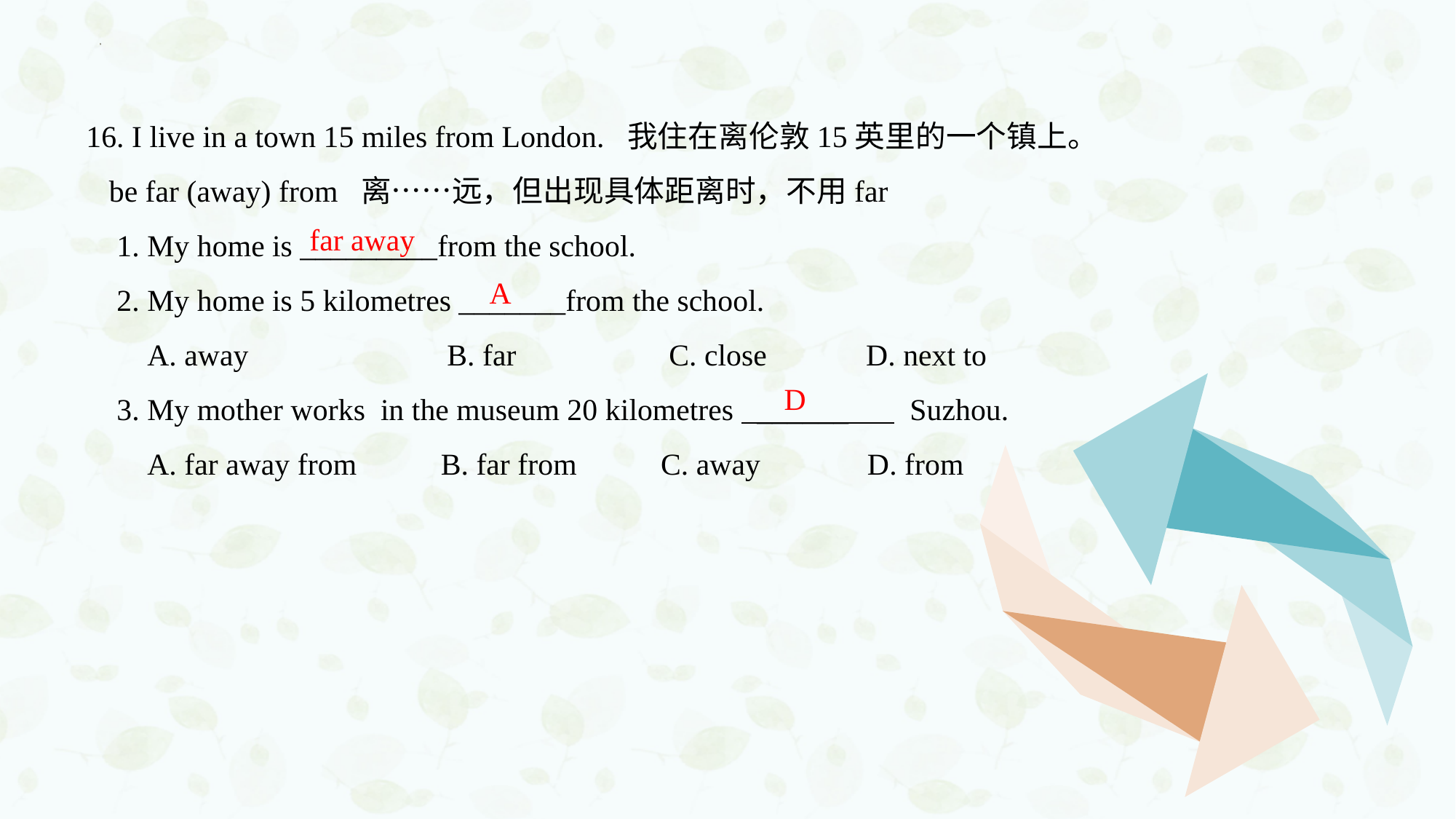

16. I live in a town 15 miles from London.  我住在离伦敦15英里的一个镇上。
   be far (away) from  离……远，但出现具体距离时，不用far
    1. My home is _________from the school.
    2. My home is 5 kilometres _______from the school.
        A. away                          B. far                    C. close             D. next to
    3. My mother works  in the museum 20 kilometres   ______        Suzhou.
        A. far away from           B. far from           C. away              D. from
far away
A
D